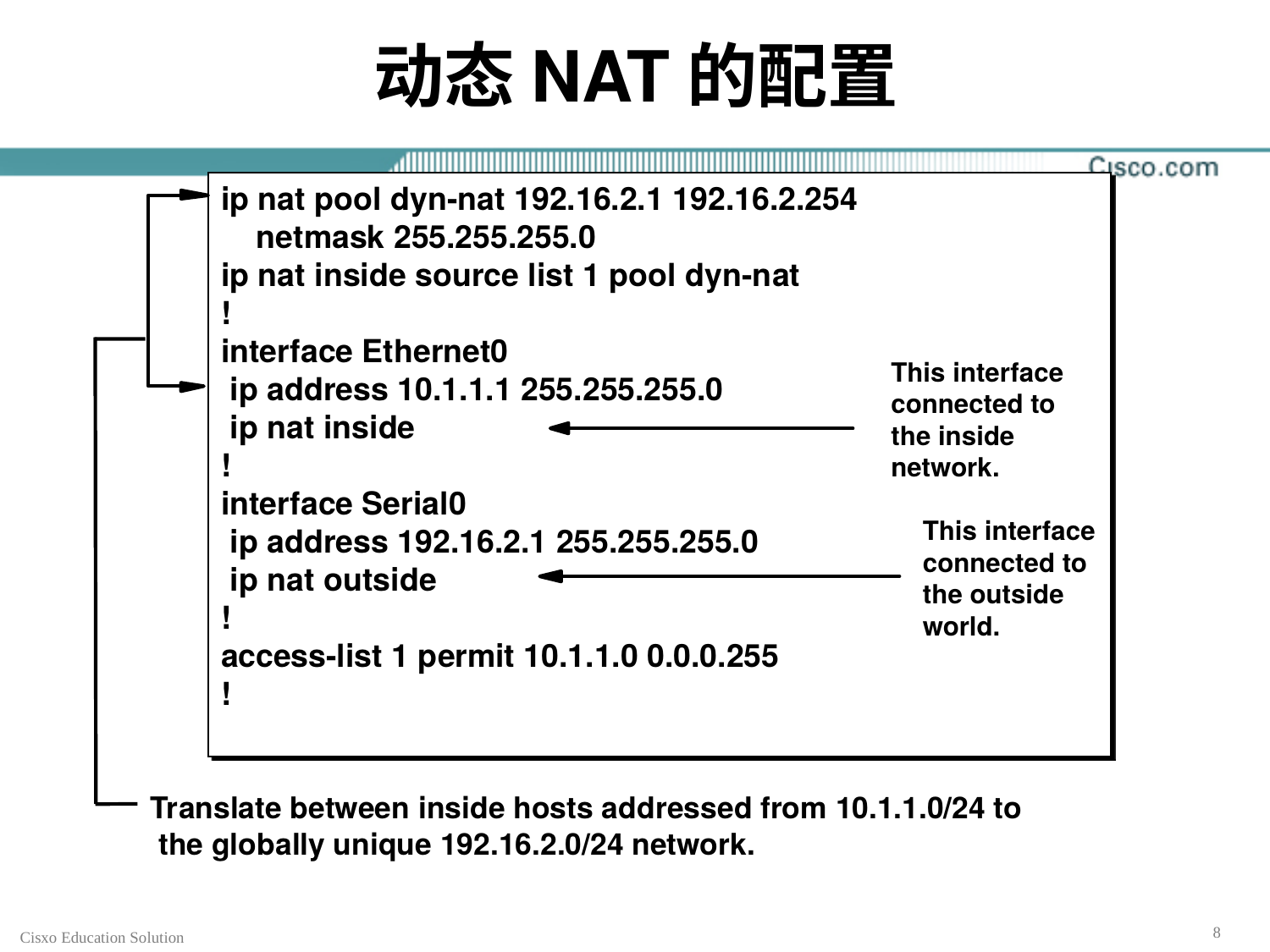

# 动态NAT的配置
ip nat pool dyn-nat 192.16.2.1 192.16.2.254
    netmask 255.255.255.0
ip nat inside source list 1 pool dyn-nat
!
interface Ethernet0
 ip address 10.1.1.1 255.255.255.0
 ip nat inside
!
interface Serial0
 ip address 192.16.2.1 255.255.255.0
 ip nat outside
!
access-list 1 permit 10.1.1.0 0.0.0.255
!

This interface connected to the inside network.

This interface connected to the outside world.

Translate between inside hosts addressed from 10.1.1.0/24 to
 the globally unique 192.16.2.0/24 network.